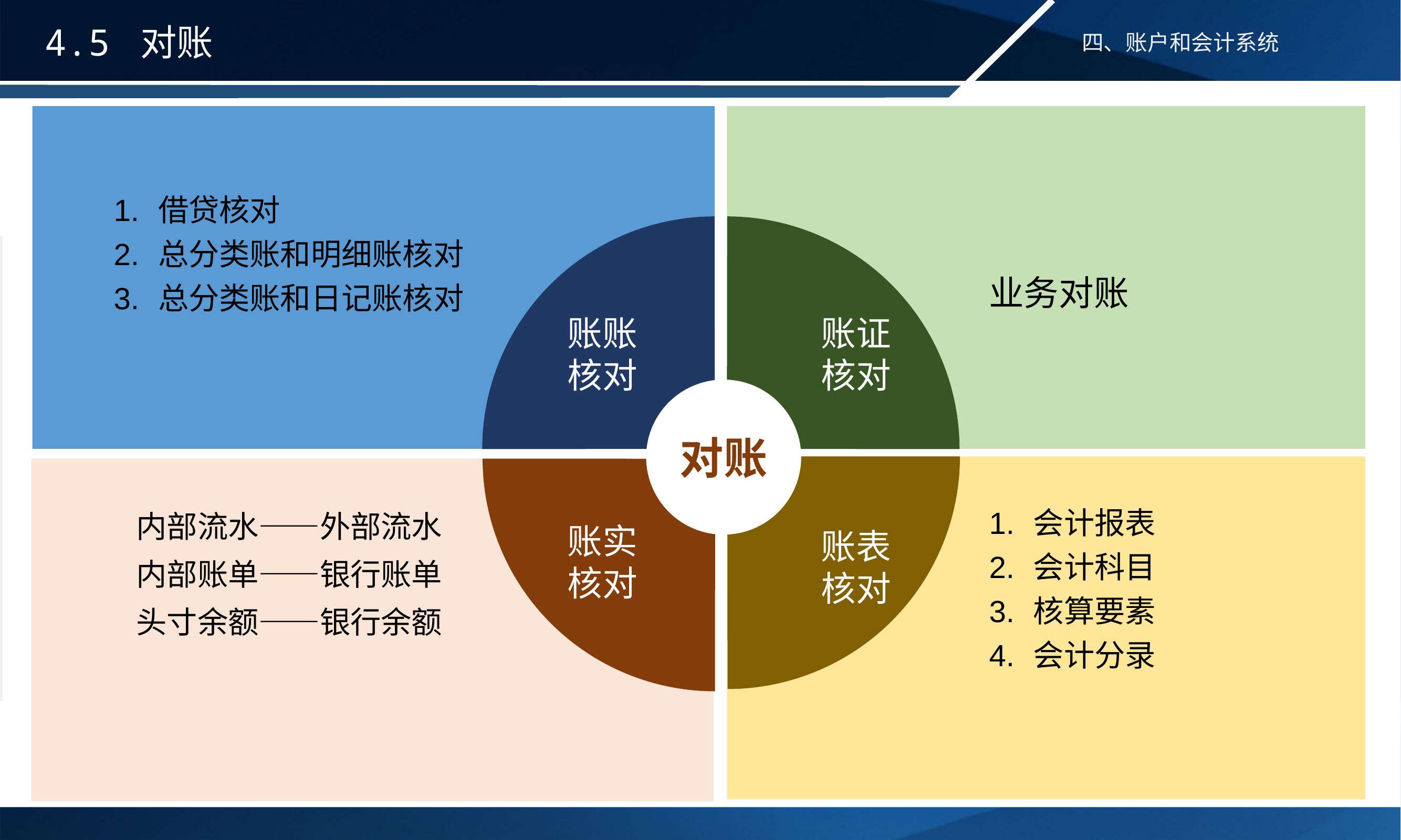

# 4.5 对账

借贷核对
总分类账和明细账核对
总分类账和日记账核对

业务对账
账账
核对
账证
核对
对账

内部流水——外部流水
内部账单——银行账单
头寸余额——银行余额
会计报表
会计科目
核算要素
会计分录
账实
核对
账表
核对